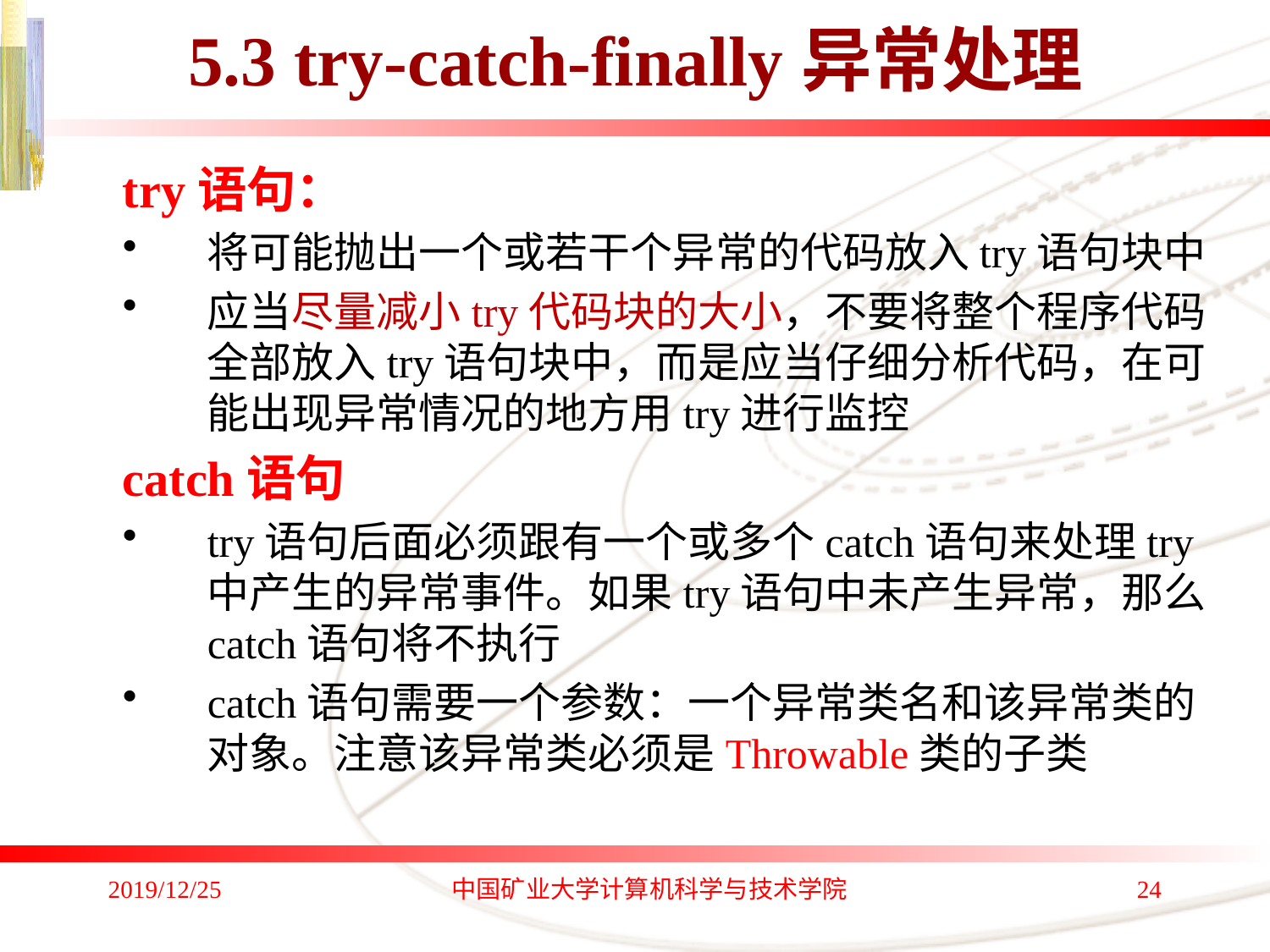

# 5.3 try-catch-finally异常处理
try语句：
将可能抛出一个或若干个异常的代码放入try语句块中
应当尽量减小try代码块的大小，不要将整个程序代码全部放入try语句块中，而是应当仔细分析代码，在可能出现异常情况的地方用try进行监控
catch语句
try语句后面必须跟有一个或多个catch语句来处理try中产生的异常事件。如果try语句中未产生异常，那么catch语句将不执行
catch语句需要一个参数：一个异常类名和该异常类的对象。注意该异常类必须是Throwable类的子类

2019/12/25
中国矿业大学计算机科学与技术学院
24